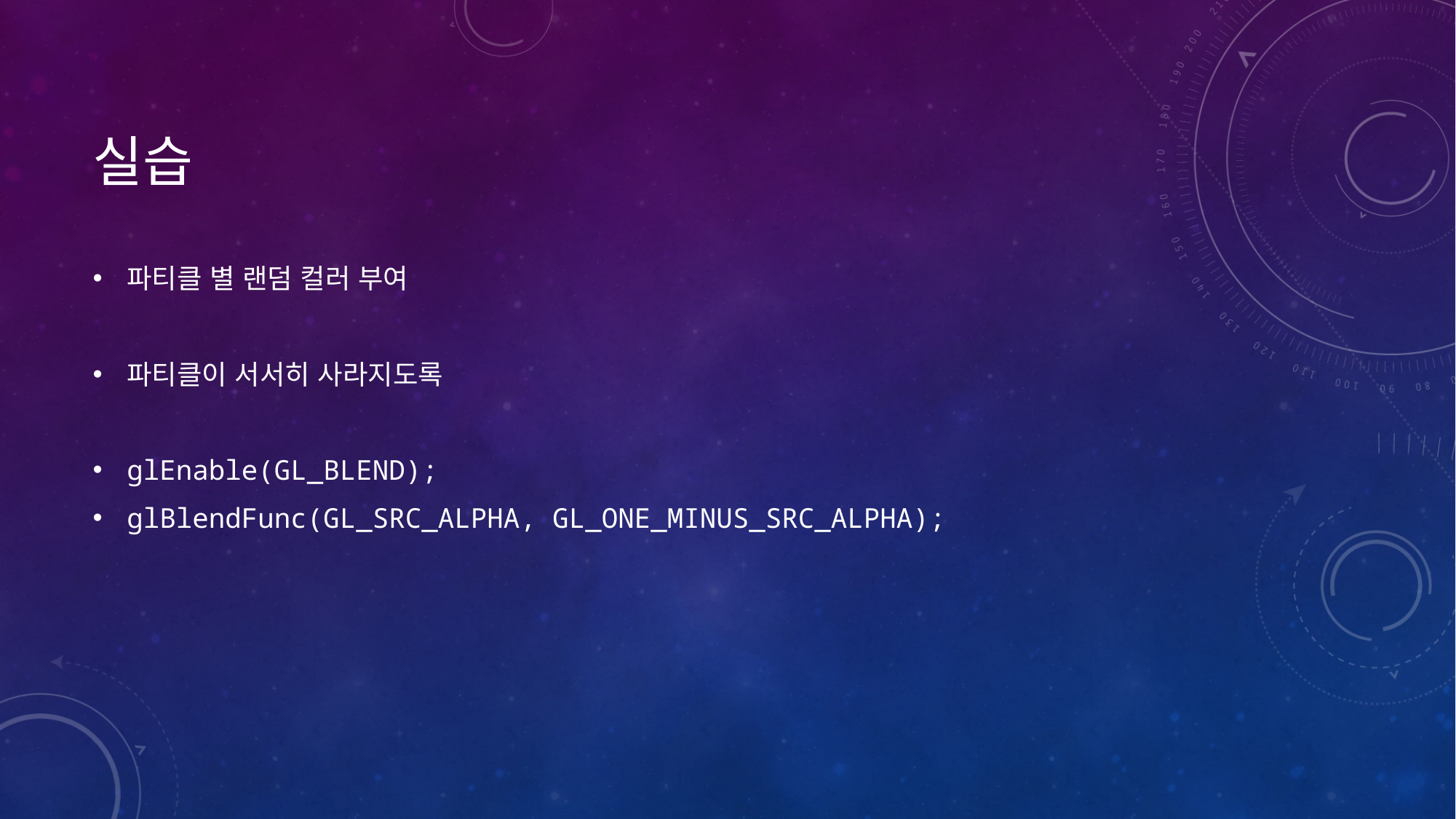

# 실습
파티클 별 랜덤 컬러 부여

파티클이 서서히 사라지도록

glEnable(GL_BLEND);
glBlendFunc(GL_SRC_ALPHA, GL_ONE_MINUS_SRC_ALPHA);